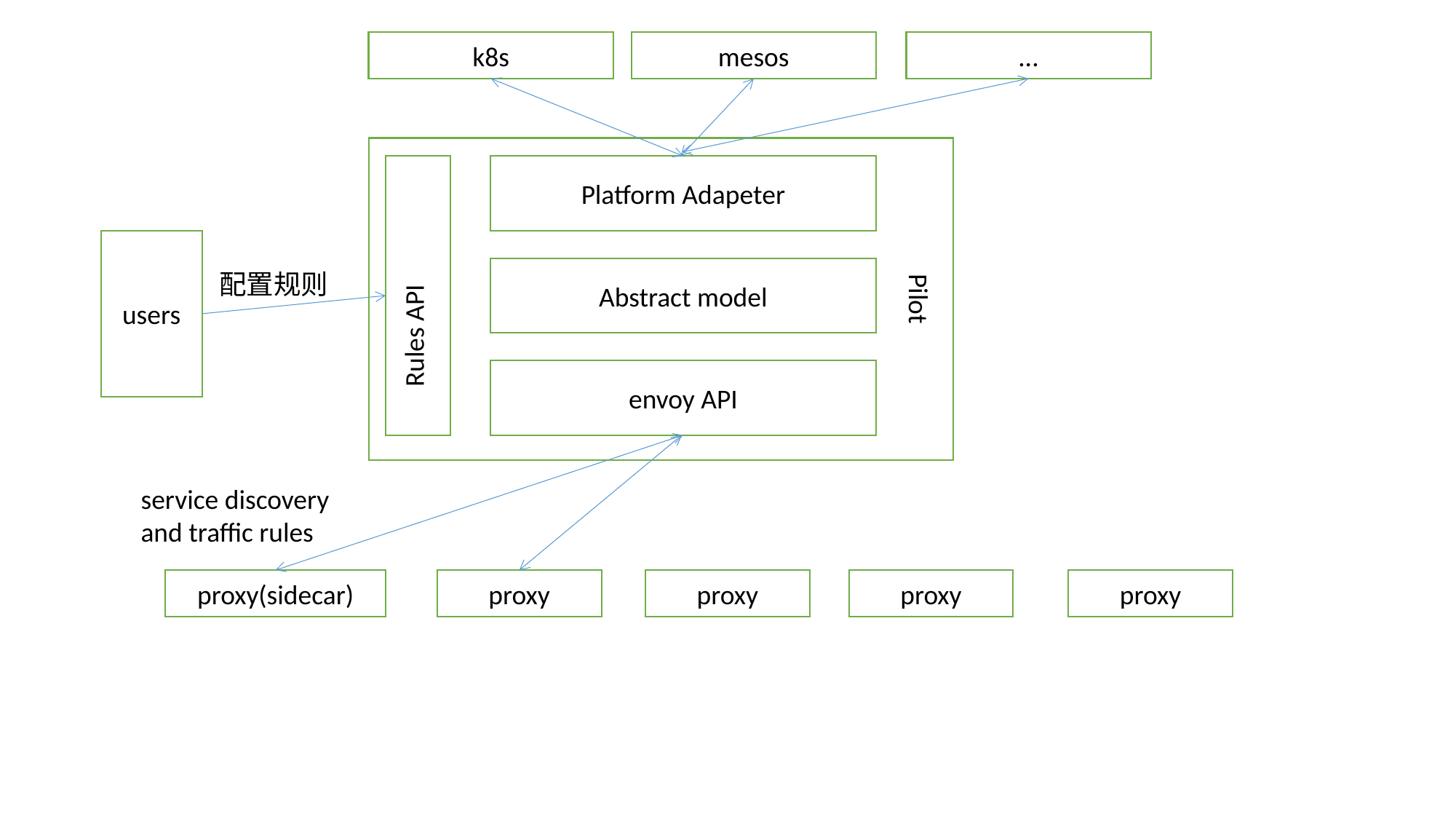

k8s
mesos
...

Platform Adapeter
Rules API
Pilot
users
Abstract model
配置规则
envoy API
service discovery
and traffic rules
proxy(sidecar)
proxy
proxy
proxy
proxy